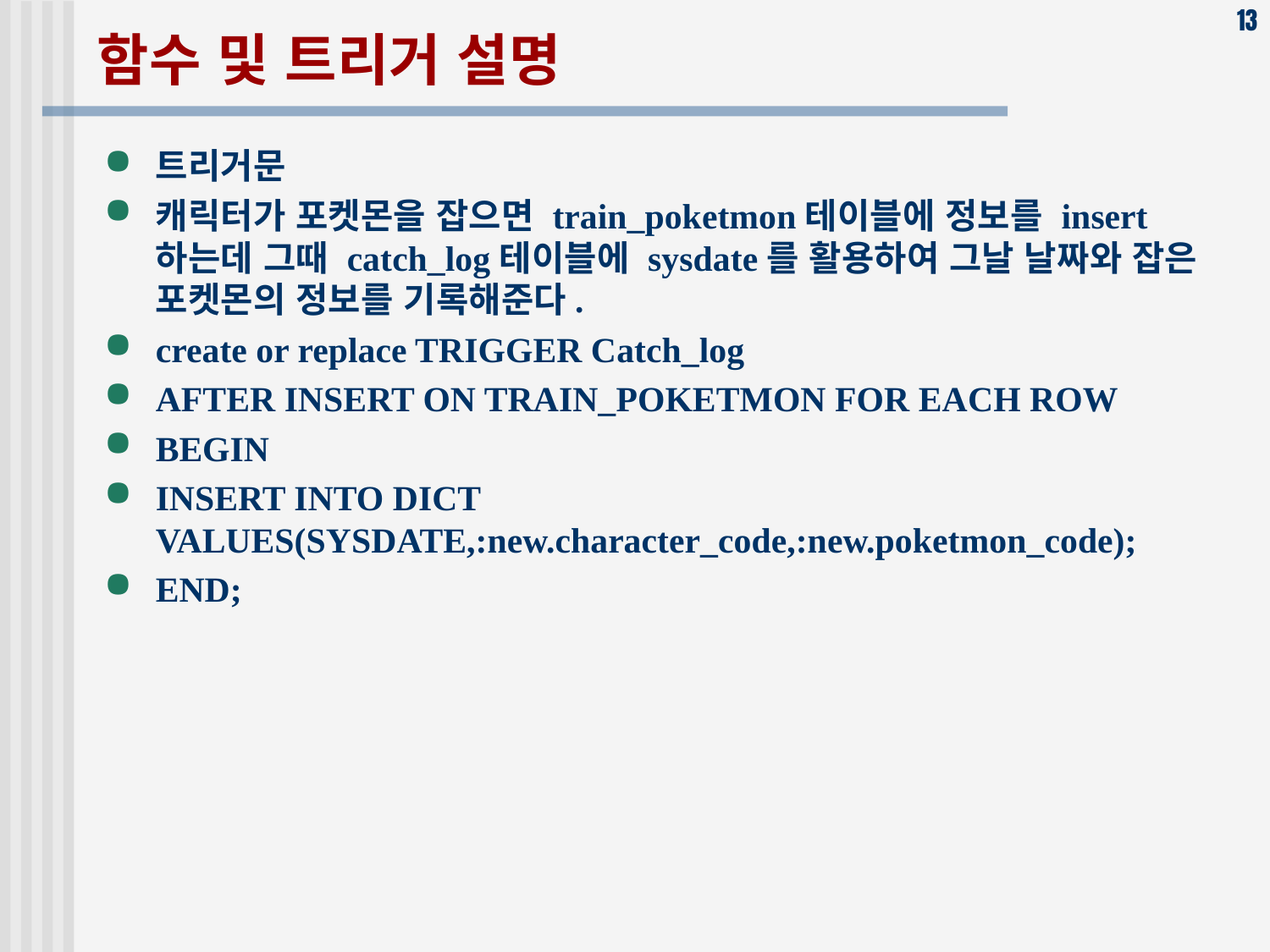

# 함수 및 트리거 설명
트리거문
캐릭터가 포켓몬을 잡으면 train_poketmon테이블에 정보를 insert하는데 그때 catch_log테이블에 sysdate를 활용하여 그날 날짜와 잡은 포켓몬의 정보를 기록해준다.
create or replace TRIGGER Catch_log
AFTER INSERT ON TRAIN_POKETMON FOR EACH ROW
BEGIN
INSERT INTO DICT VALUES(SYSDATE,:new.character_code,:new.poketmon_code);
END;